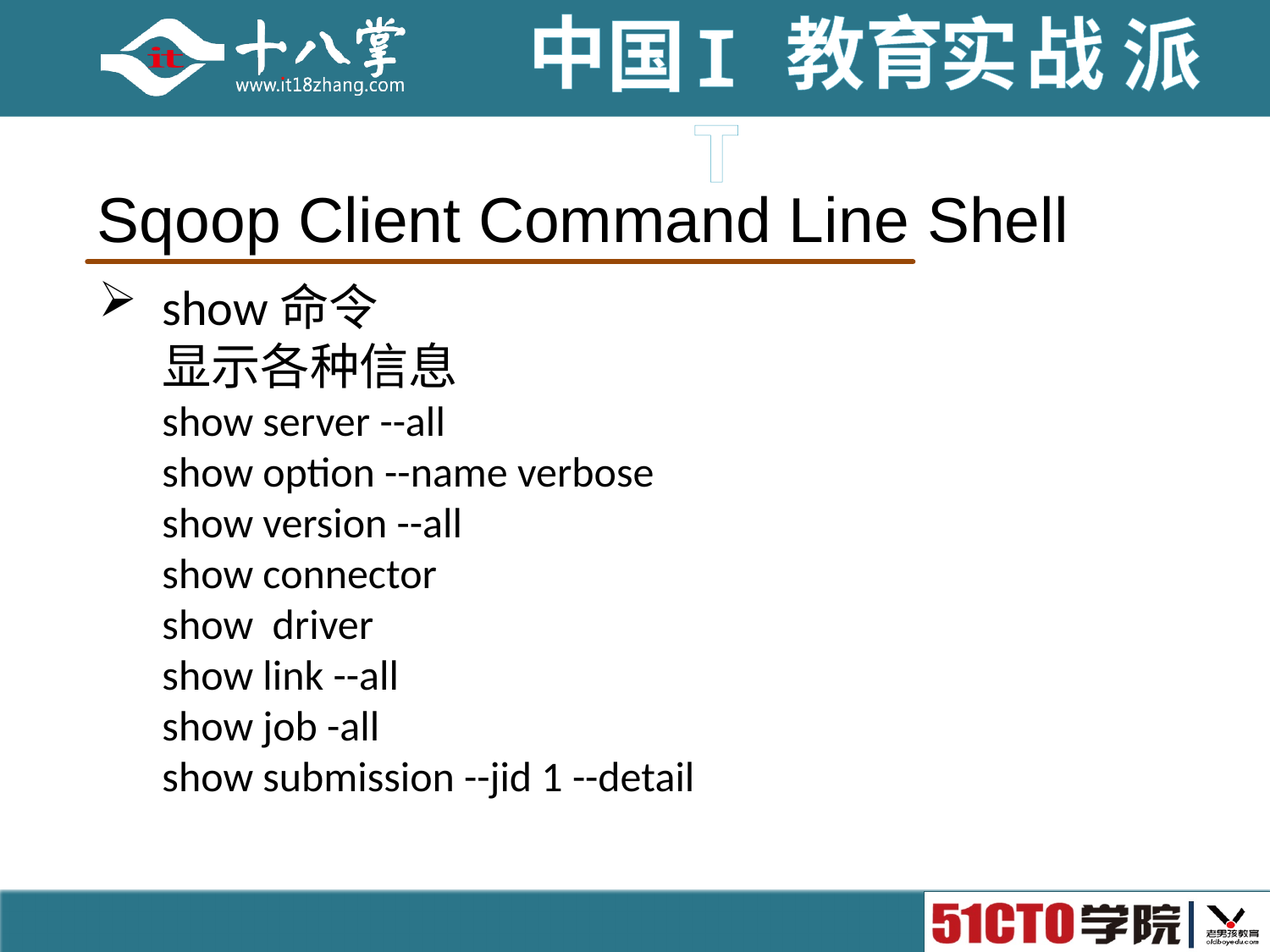

# Sqoop Client Command Line Shell
show命令
显示各种信息
show server --all
show option --name verbose
show version --all
show connector
show  driver
show link --all
show job -all
show submission --jid 1 --detail